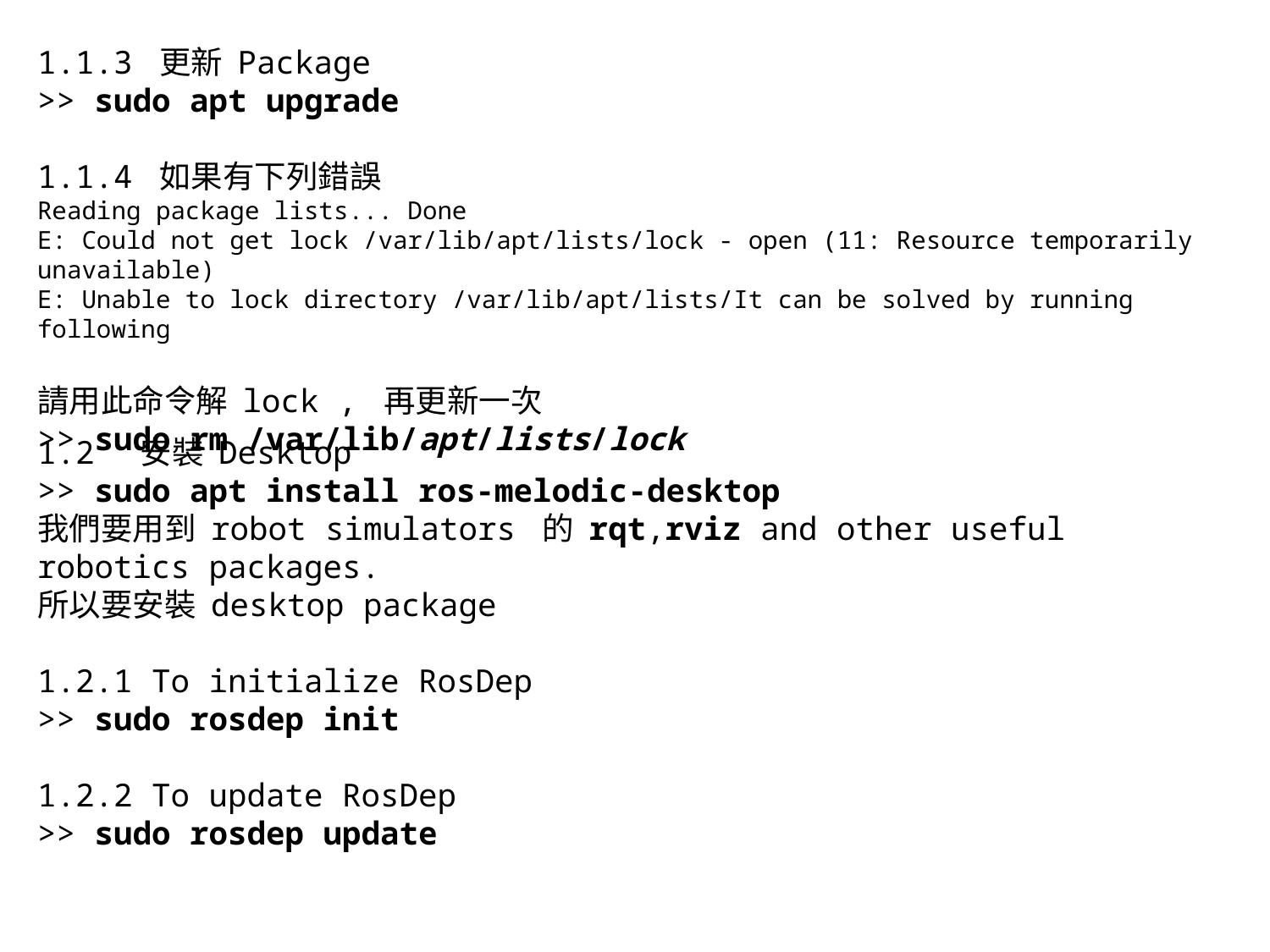

1.1.3 更新 Package
>> sudo apt upgrade

1.1.4 如果有下列錯誤
Reading package lists... Done
E: Could not get lock /var/lib/apt/lists/lock - open (11: Resource temporarily unavailable)
E: Unable to lock directory /var/lib/apt/lists/It can be solved by running following

請用此命令解 lock , 再更新一次
>> sudo rm /var/lib/apt/lists/lock
1.2  安裝 Desktop
>> sudo apt install ros-melodic-desktop
我們要用到 robot simulators 的 rqt,rviz and other useful robotics packages.
所以要安裝 desktop package

1.2.1 To initialize RosDep
>> sudo rosdep init

1.2.2 To update RosDep
>> sudo rosdep update